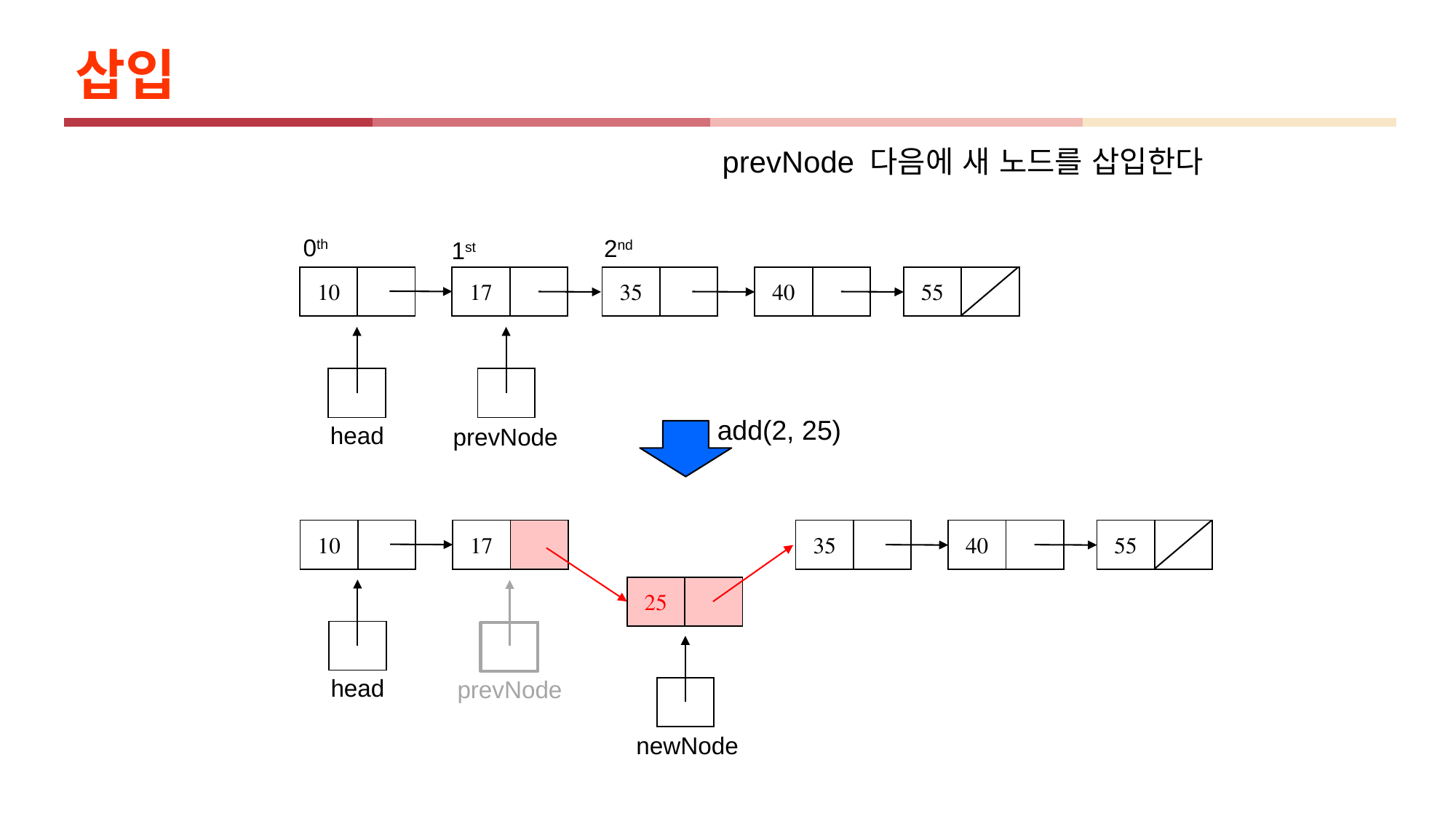

삽입
prevNode 다음에 새 노드를 삽입한다
0th
2nd
1st
| 10 |  |
| --- | --- |
| 17 |  |
| --- | --- |
| 35 |  |
| --- | --- |
| 40 |  |
| --- | --- |
| 55 |  |
| --- | --- |
|  |
| --- |
|  |
| --- |
add(2, 25)
head
prevNode

| 10 |  |
| --- | --- |
| 17 |  |
| --- | --- |
| 35 |  |
| --- | --- |
| 40 |  |
| --- | --- |
| 55 |  |
| --- | --- |
| 25 |  |
| --- | --- |
|  |
| --- |

head
prevNode
|  |
| --- |
newNode